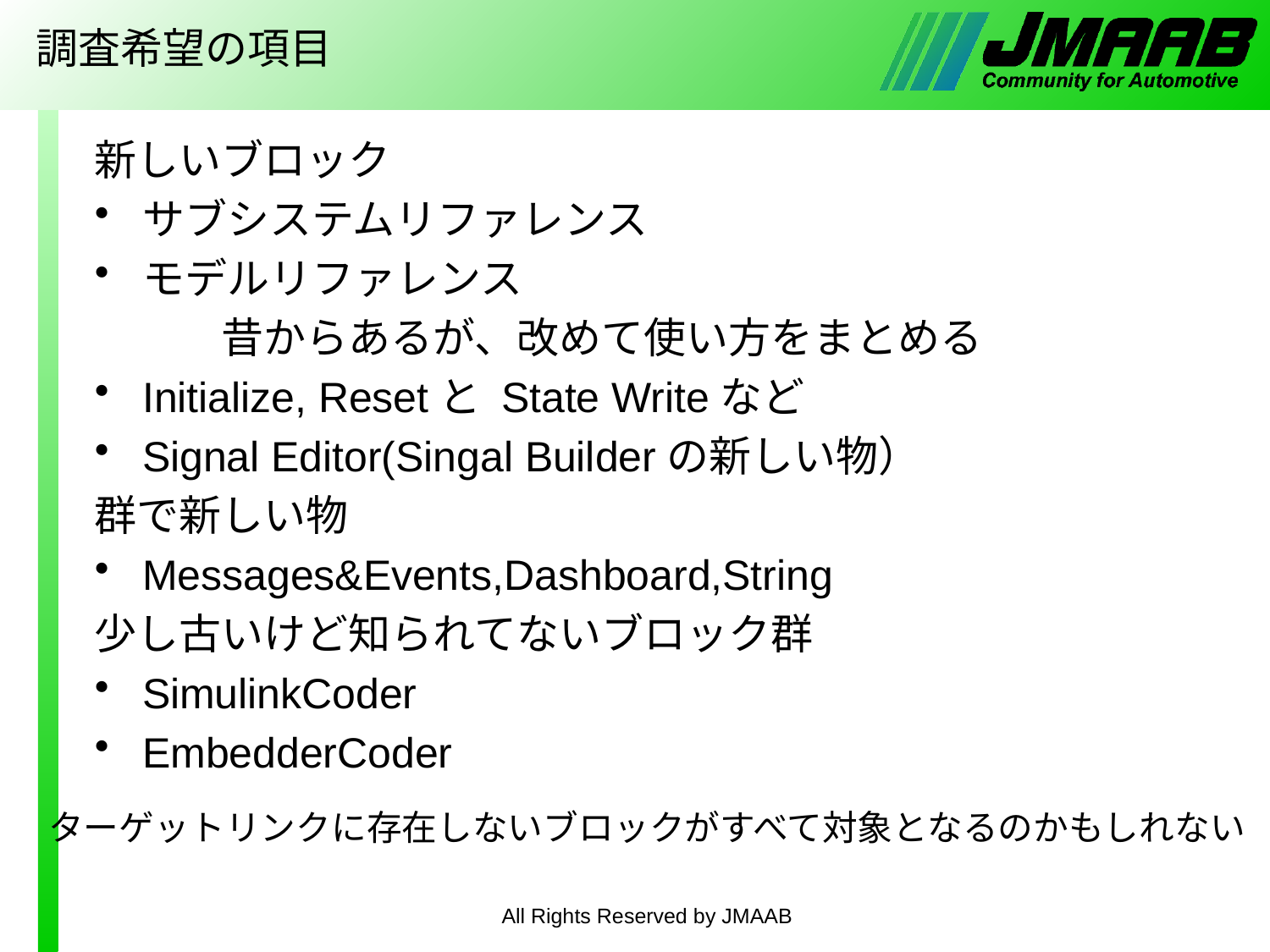

# 調査希望の項目
新しいブロック
サブシステムリファレンス
モデルリファレンス
	昔からあるが、改めて使い方をまとめる
Initialize, Resetと State Writeなど
Signal Editor(Singal Builderの新しい物）
群で新しい物
Messages&Events,Dashboard,String
少し古いけど知られてないブロック群
SimulinkCoder
EmbedderCoder
ターゲットリンクに存在しないブロックがすべて対象となるのかもしれない